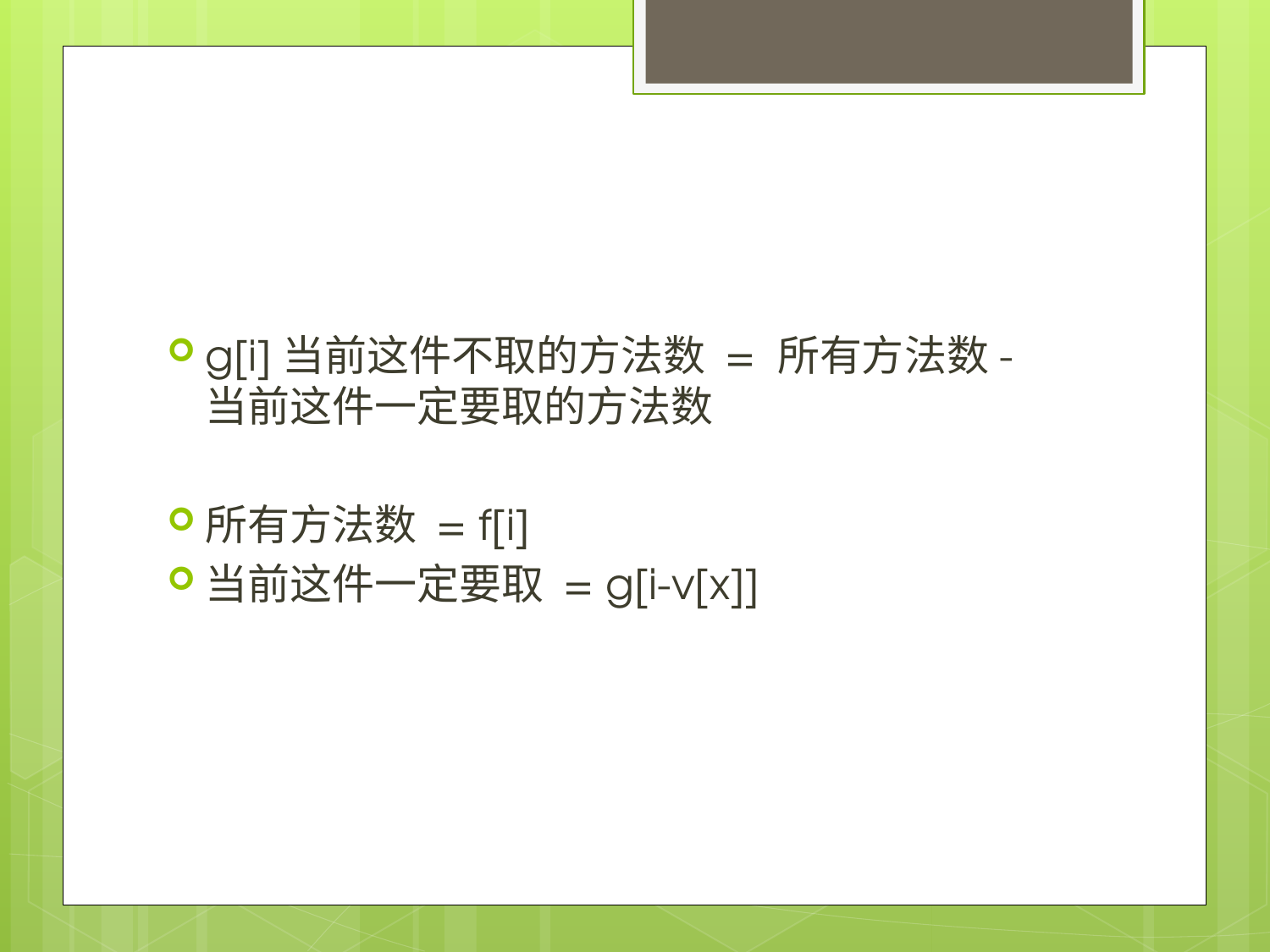

#
g[i]当前这件不取的方法数 = 所有方法数- 当前这件一定要取的方法数

所有方法数 = f[i]
当前这件一定要取 = g[i-v[x]]